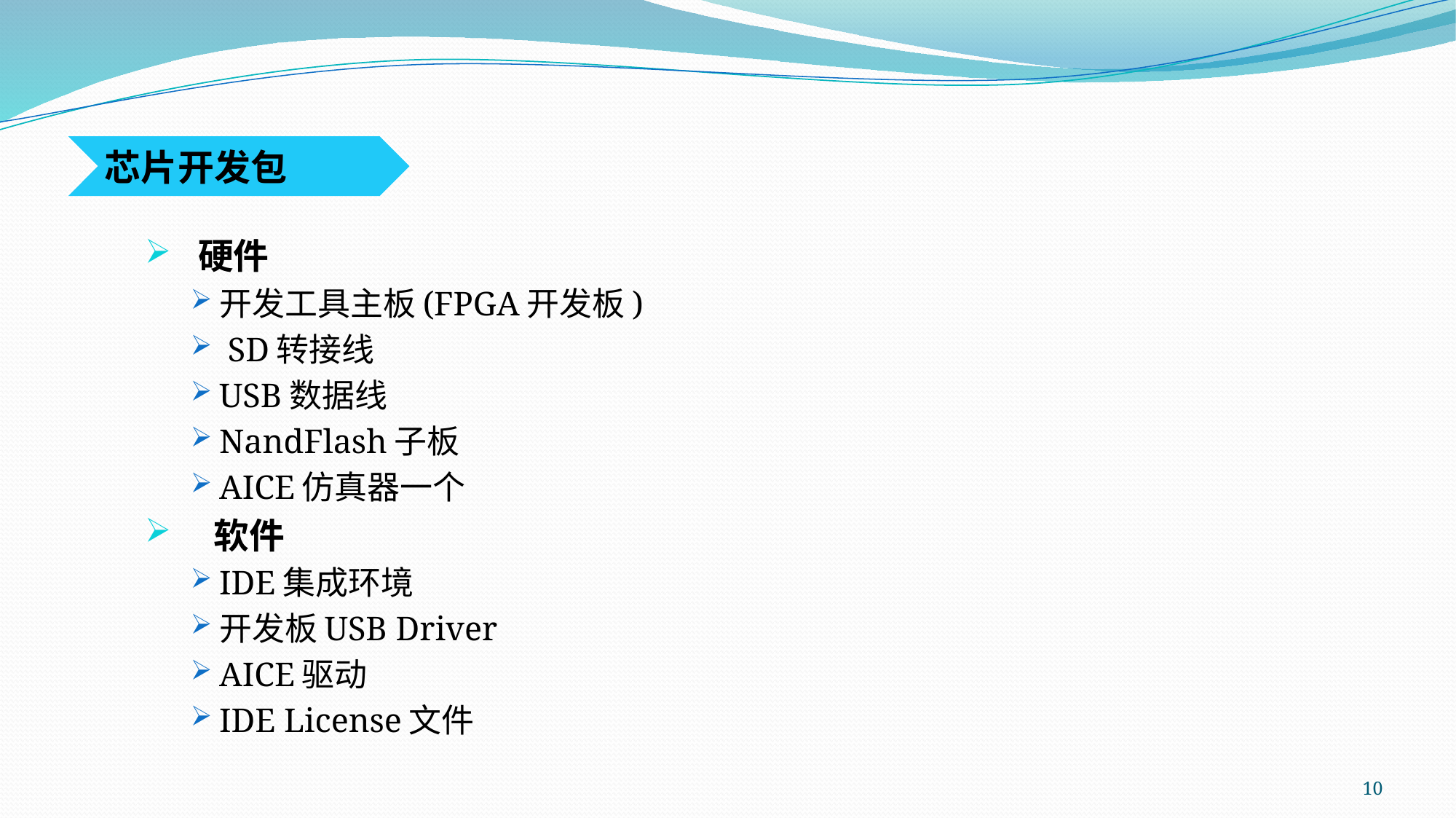

芯片开发包

硬件
开发工具主板(FPGA开发板)
 SD转接线
USB数据线
NandFlash子板
AICE仿真器一个
 软件
IDE集成环境
开发板USB Driver
AICE驱动
IDE License文件
10